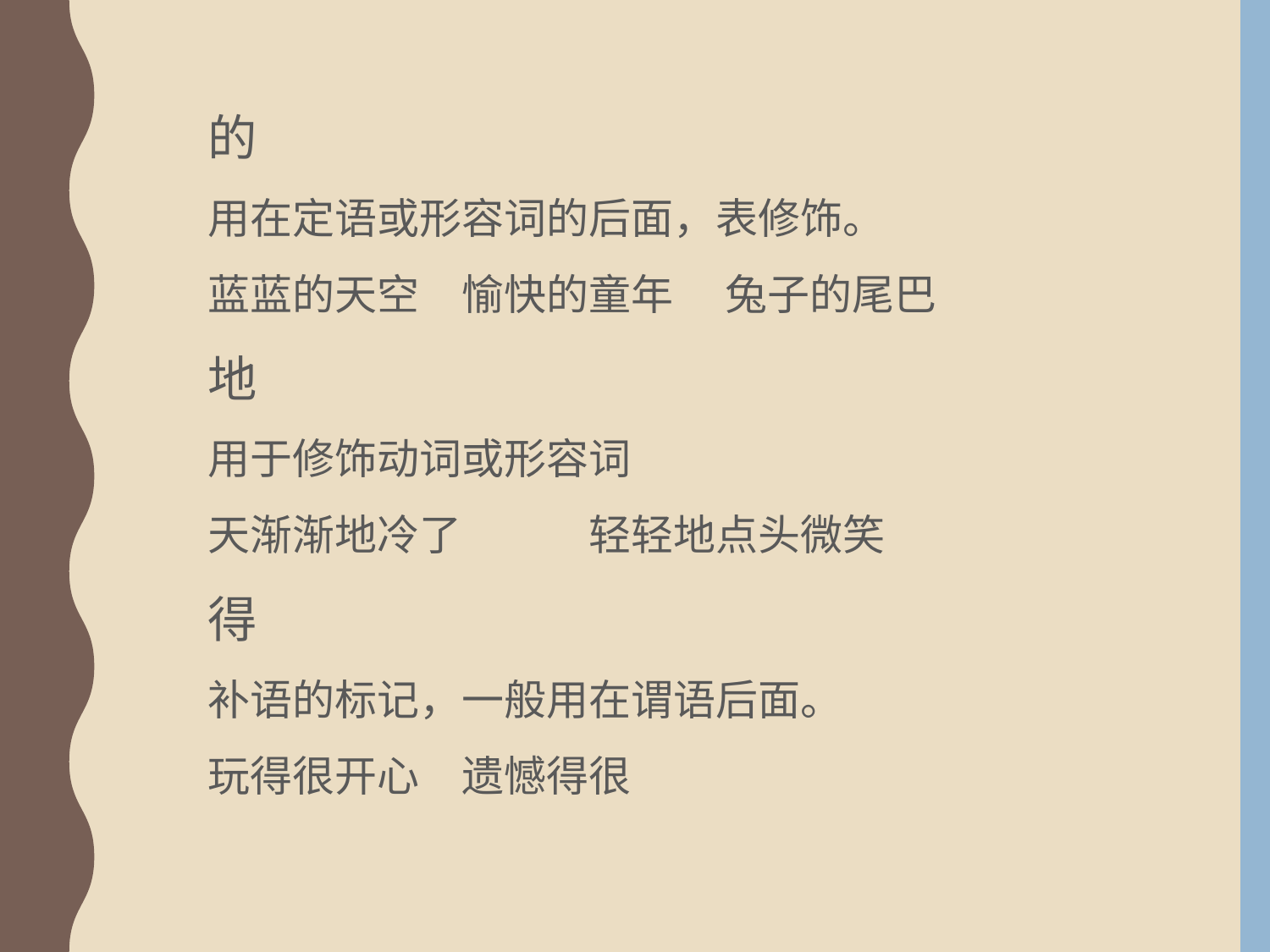

的
用在定语或形容词的后面，表修饰。
蓝蓝的天空	愉快的童年	 兔子的尾巴
地
用于修饰动词或形容词
天渐渐地冷了	轻轻地点头微笑
得
补语的标记，一般用在谓语后面。
玩得很开心	遗憾得很